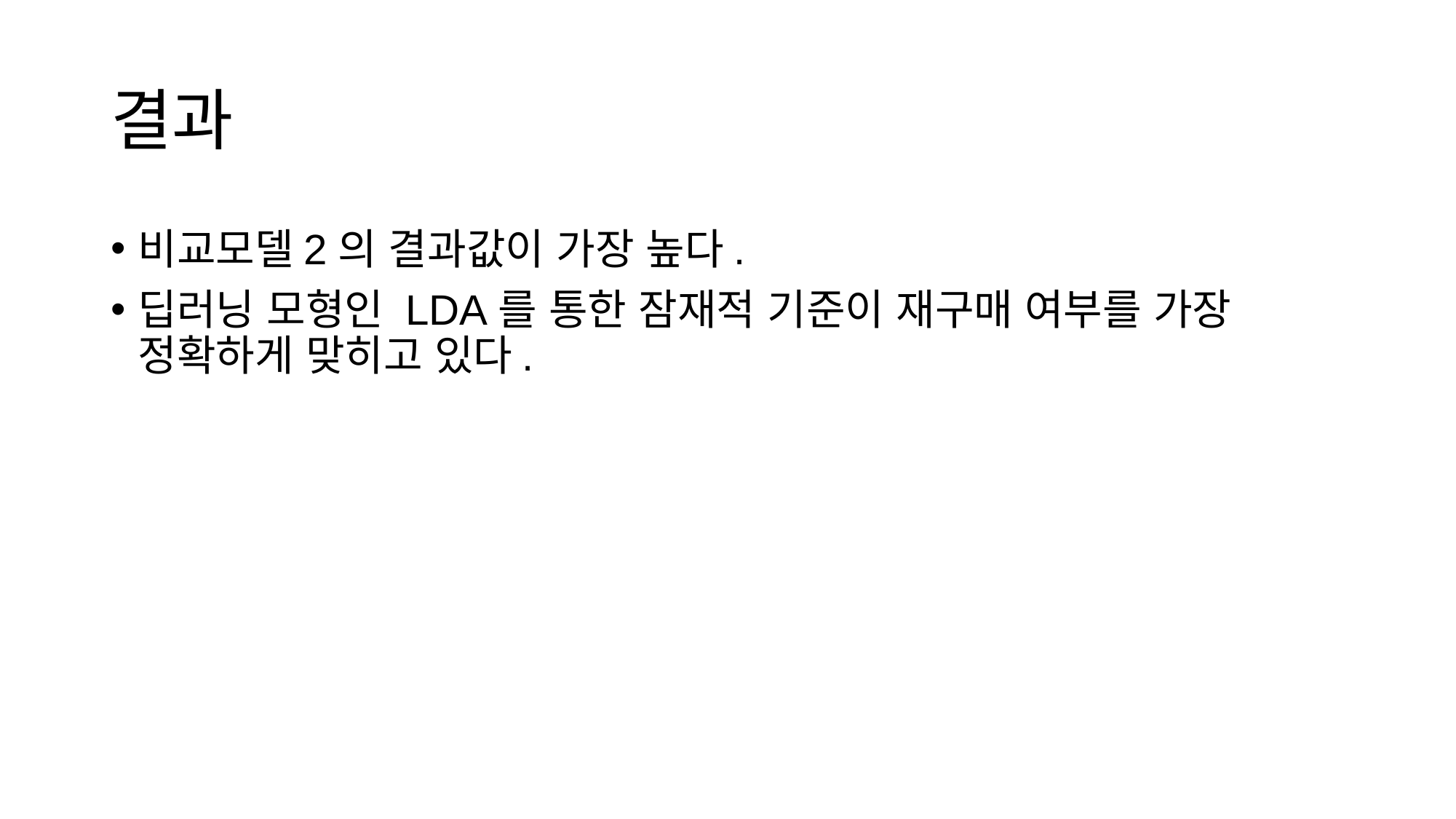

# 결과
비교모델2의 결과값이 가장 높다.
딥러닝 모형인 LDA를 통한 잠재적 기준이 재구매 여부를 가장 정확하게 맞히고 있다.